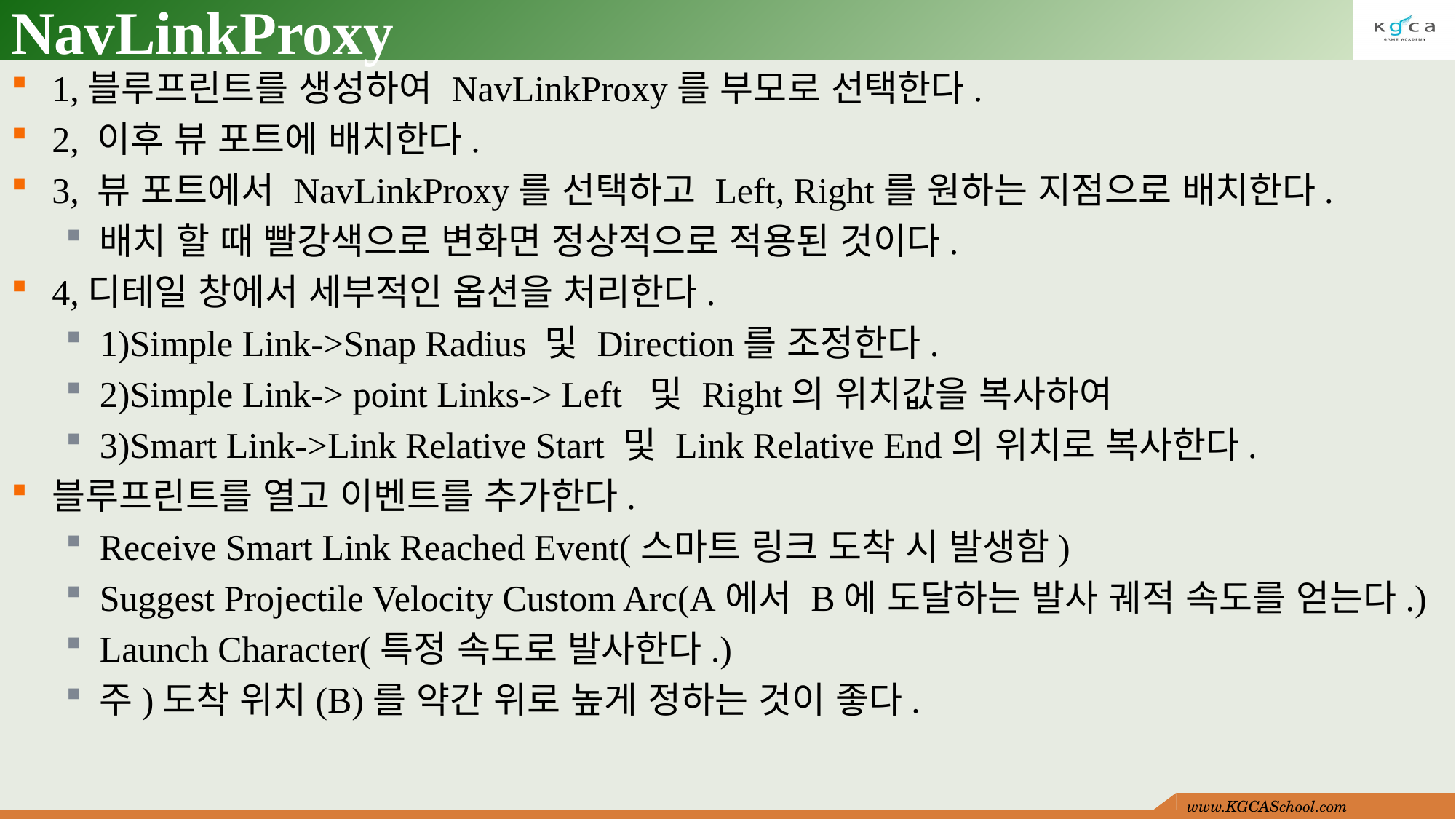

# NavLinkProxy
1,블루프린트를 생성하여 NavLinkProxy를 부모로 선택한다.
2, 이후 뷰 포트에 배치한다.
3, 뷰 포트에서 NavLinkProxy를 선택하고 Left, Right를 원하는 지점으로 배치한다.
배치 할 때 빨강색으로 변화면 정상적으로 적용된 것이다.
4,디테일 창에서 세부적인 옵션을 처리한다.
1)Simple Link->Snap Radius 및 Direction를 조정한다.
2)Simple Link-> point Links-> Left  및 Right의 위치값을 복사하여
3)Smart Link->Link Relative Start 및 Link Relative End의 위치로 복사한다.
블루프린트를 열고 이벤트를 추가한다.
Receive Smart Link Reached Event(스마트 링크 도착 시 발생함)
Suggest Projectile Velocity Custom Arc(A에서 B에 도달하는 발사 궤적 속도를 얻는다.)
Launch Character(특정 속도로 발사한다.)
주)도착 위치(B)를 약간 위로 높게 정하는 것이 좋다.